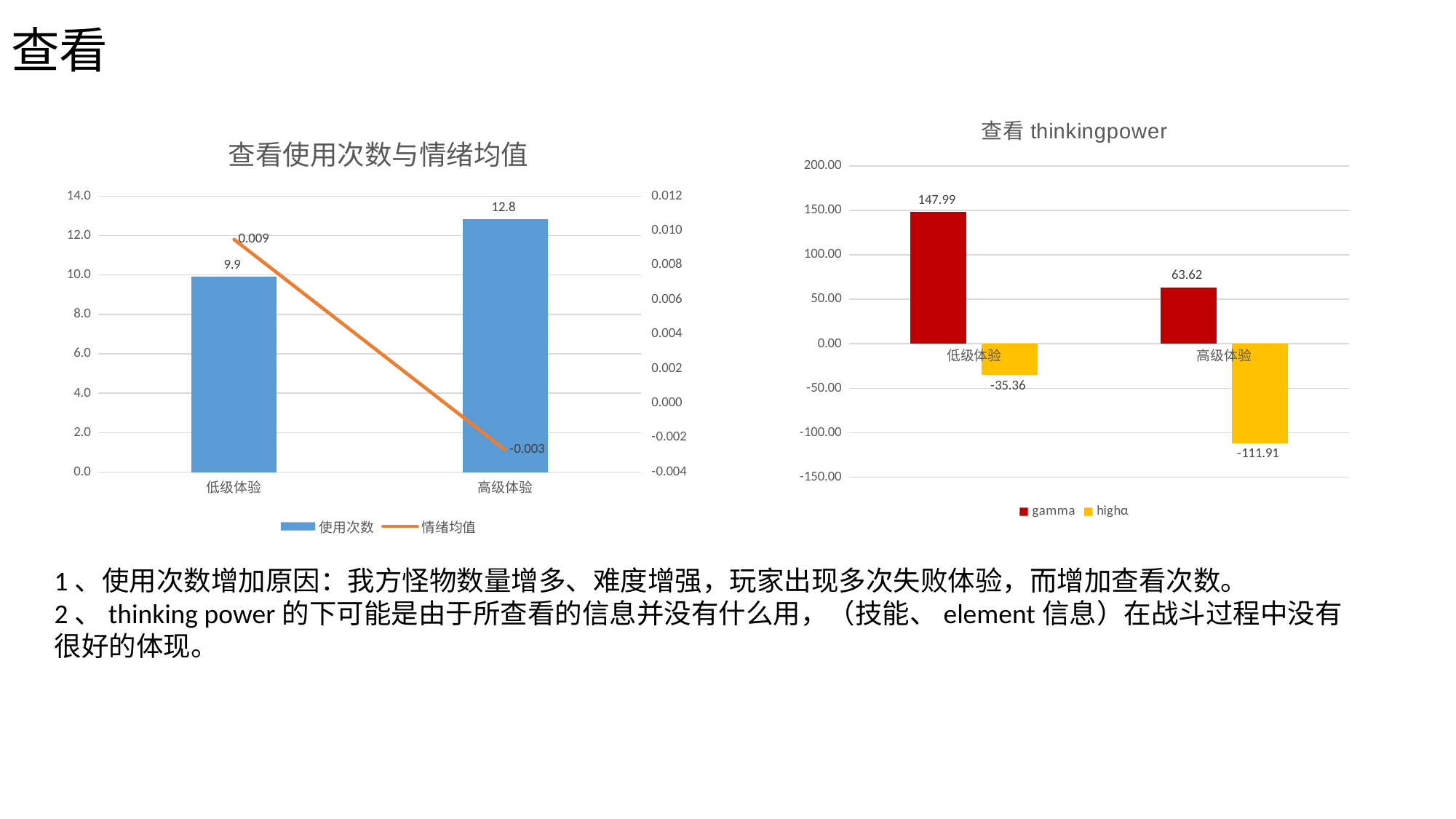

# 查看

### Chart: 查看thinkingpower

| Category |  |  |
|---|---|---|
| 低级体验 | 147.99208797569307 | -35.35675638851694 |
| 高级体验 | 63.61511328593166 | -111.9087080195837 |

### Chart: 查看使用次数与情绪均值

| Category |  |  |
|---|---|---|
| 低级体验 | 9.923076923076923 | 0.009492911765431256 |
| 高级体验 | 12.823529411764707 | -0.0027116538232516817 |
1、使用次数增加原因：我方怪物数量增多、难度增强，玩家出现多次失败体验，而增加查看次数。
2、thinking power的下可能是由于所查看的信息并没有什么用，（技能、element信息）在战斗过程中没有很好的体现。